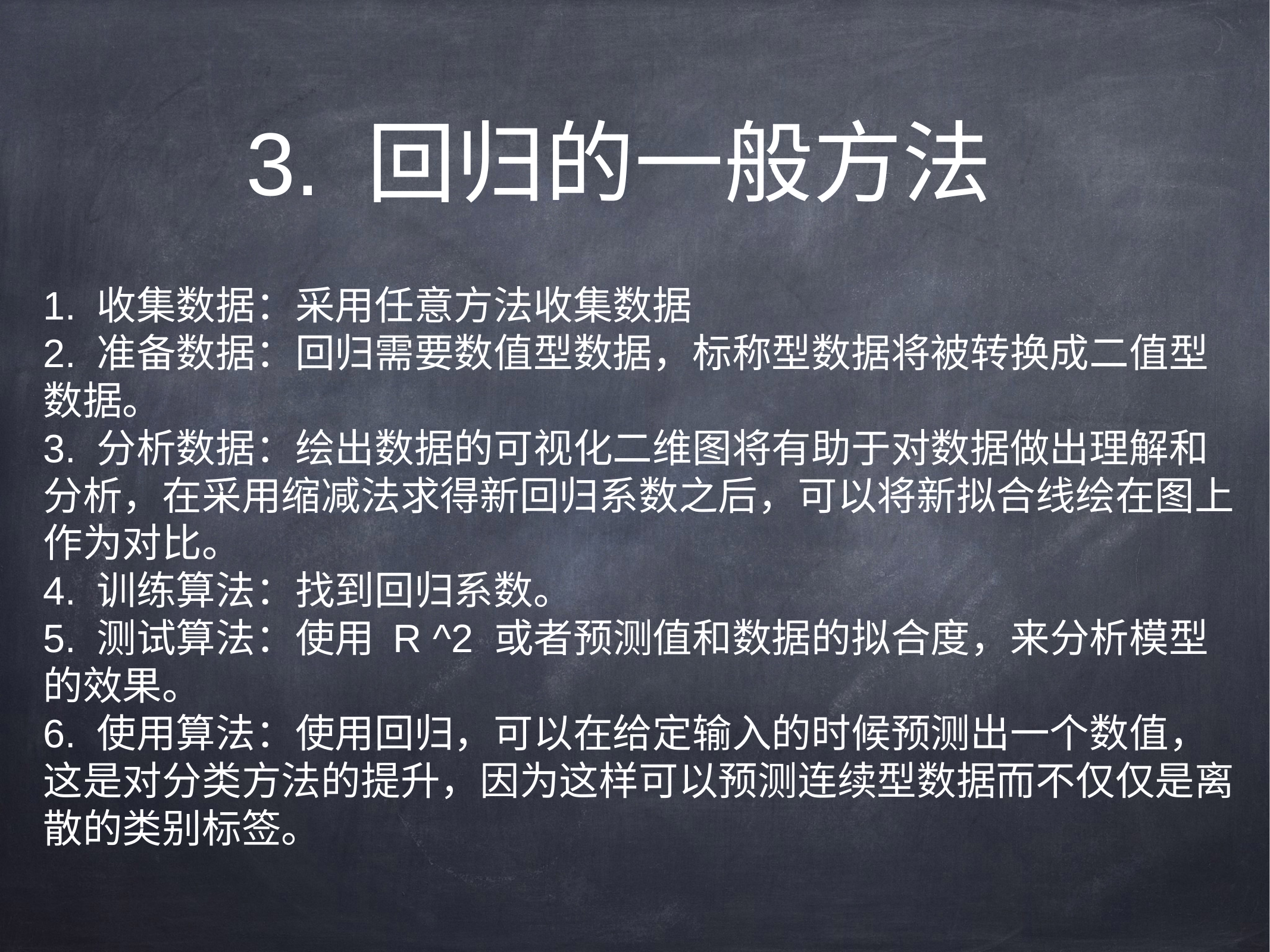

# 3. 回归的一般方法
1. 收集数据：采用任意方法收集数据
2. 准备数据：回归需要数值型数据，标称型数据将被转换成二值型数据。
3. 分析数据：绘出数据的可视化二维图将有助于对数据做出理解和分析，在采用缩减法求得新回归系数之后，可以将新拟合线绘在图上作为对比。
4. 训练算法：找到回归系数。
5. 测试算法：使用 R ^2 或者预测值和数据的拟合度，来分析模型的效果。
6. 使用算法：使用回归，可以在给定输入的时候预测出一个数值，这是对分类方法的提升，因为这样可以预测连续型数据而不仅仅是离散的类别标签。